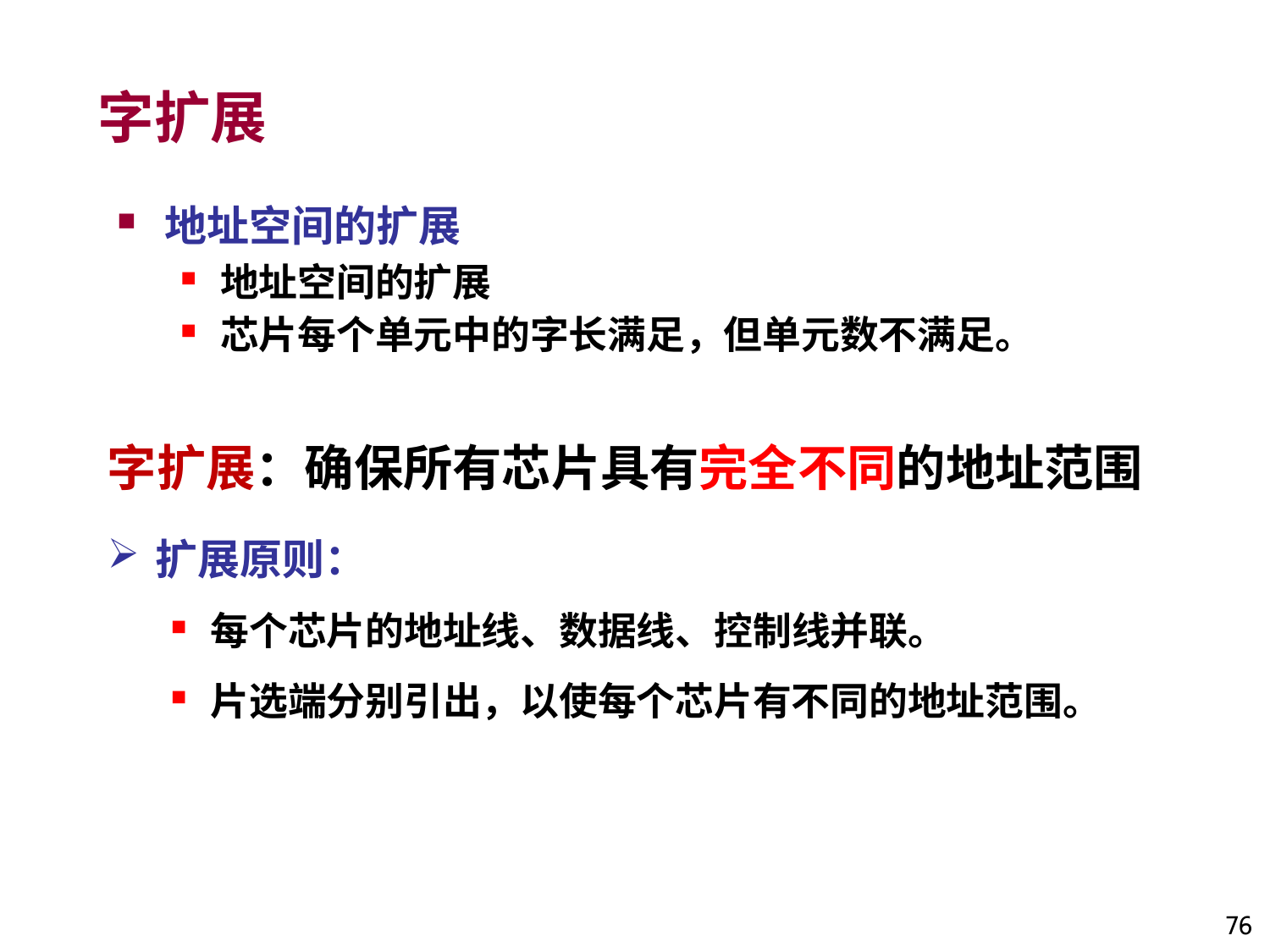

# 字扩展
地址空间的扩展
地址空间的扩展
芯片每个单元中的字长满足，但单元数不满足。
字扩展：确保所有芯片具有完全不同的地址范围
扩展原则：
每个芯片的地址线、数据线、控制线并联。
片选端分别引出，以使每个芯片有不同的地址范围。
76